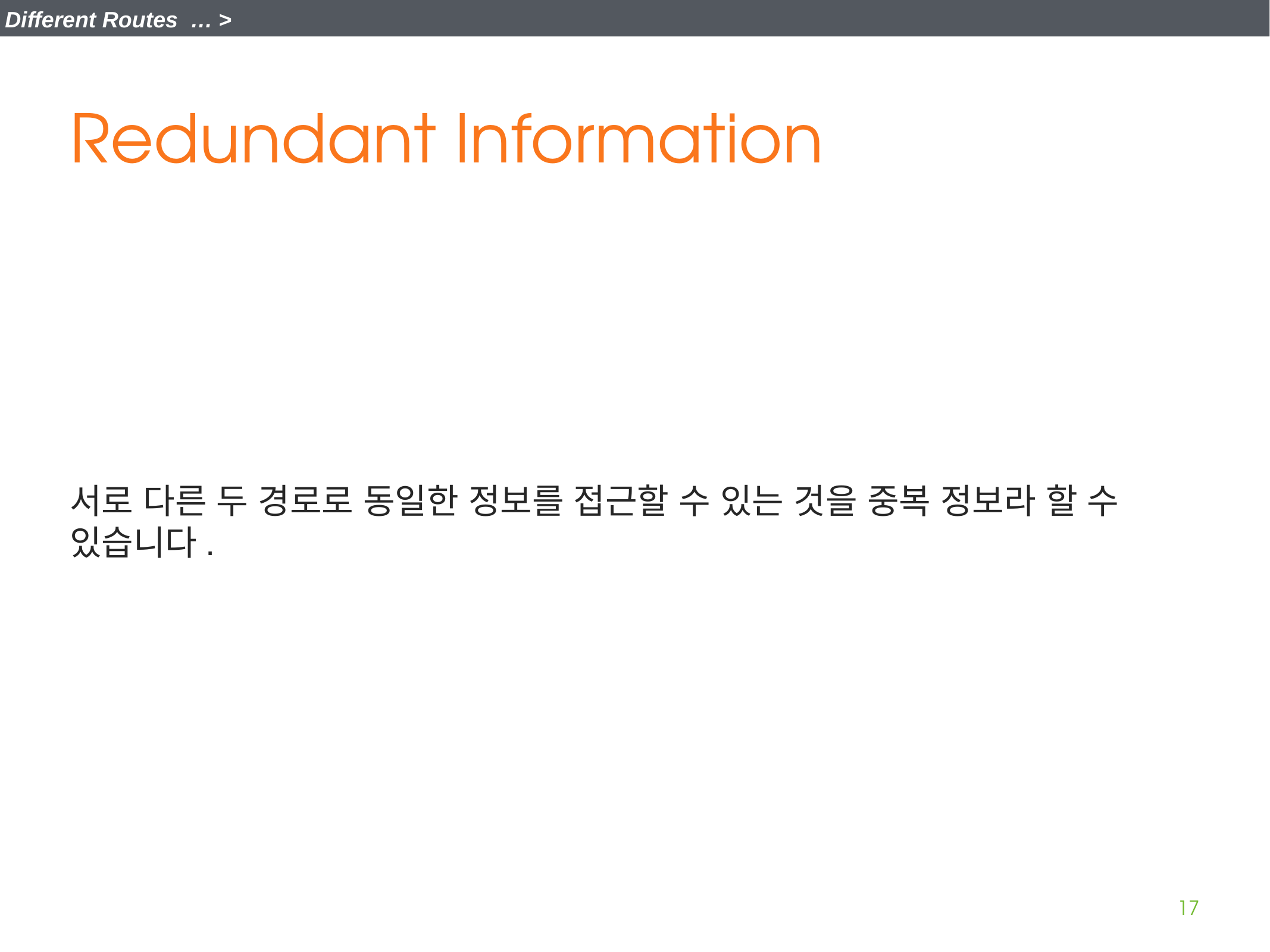

Different Routes  … >
# Redundant Information
서로 다른 두 경로로 동일한 정보를 접근할 수 있는 것을 중복 정보라 할 수 있습니다.
17